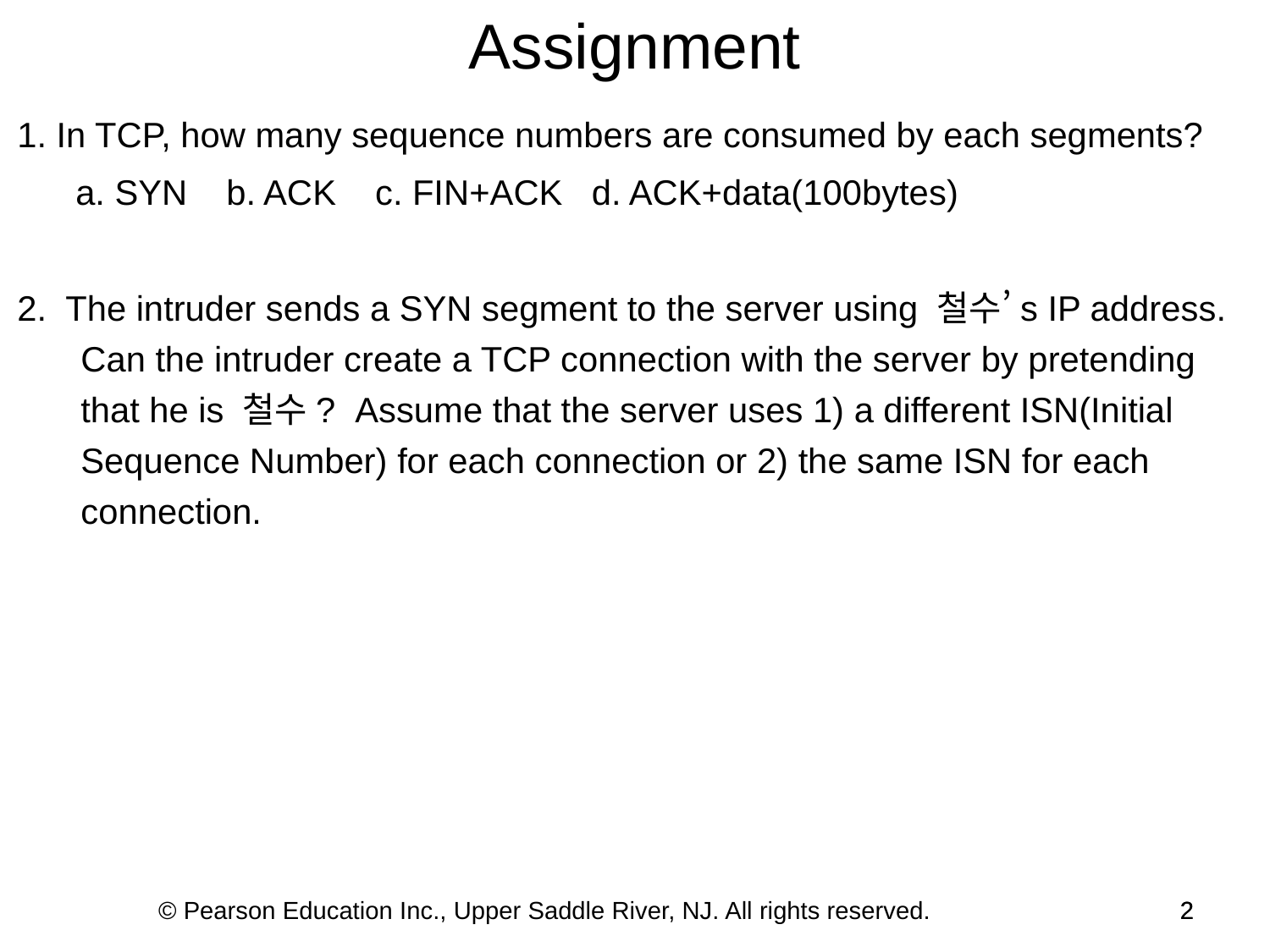

Assignment
1. In TCP, how many sequence numbers are consumed by each segments?
      a. SYN    b. ACK    c. FIN+ACK   d. ACK+data(100bytes)

2.  The intruder sends a SYN segment to the server using 철수’s IP address. Can the intruder create a TCP connection with the server by pretending that he is 철수?  Assume that the server uses 1) a different ISN(Initial Sequence Number) for each connection or 2) the same ISN for each connection.

© Pearson Education Inc., Upper Saddle River, NJ. All rights reserved.
2
2